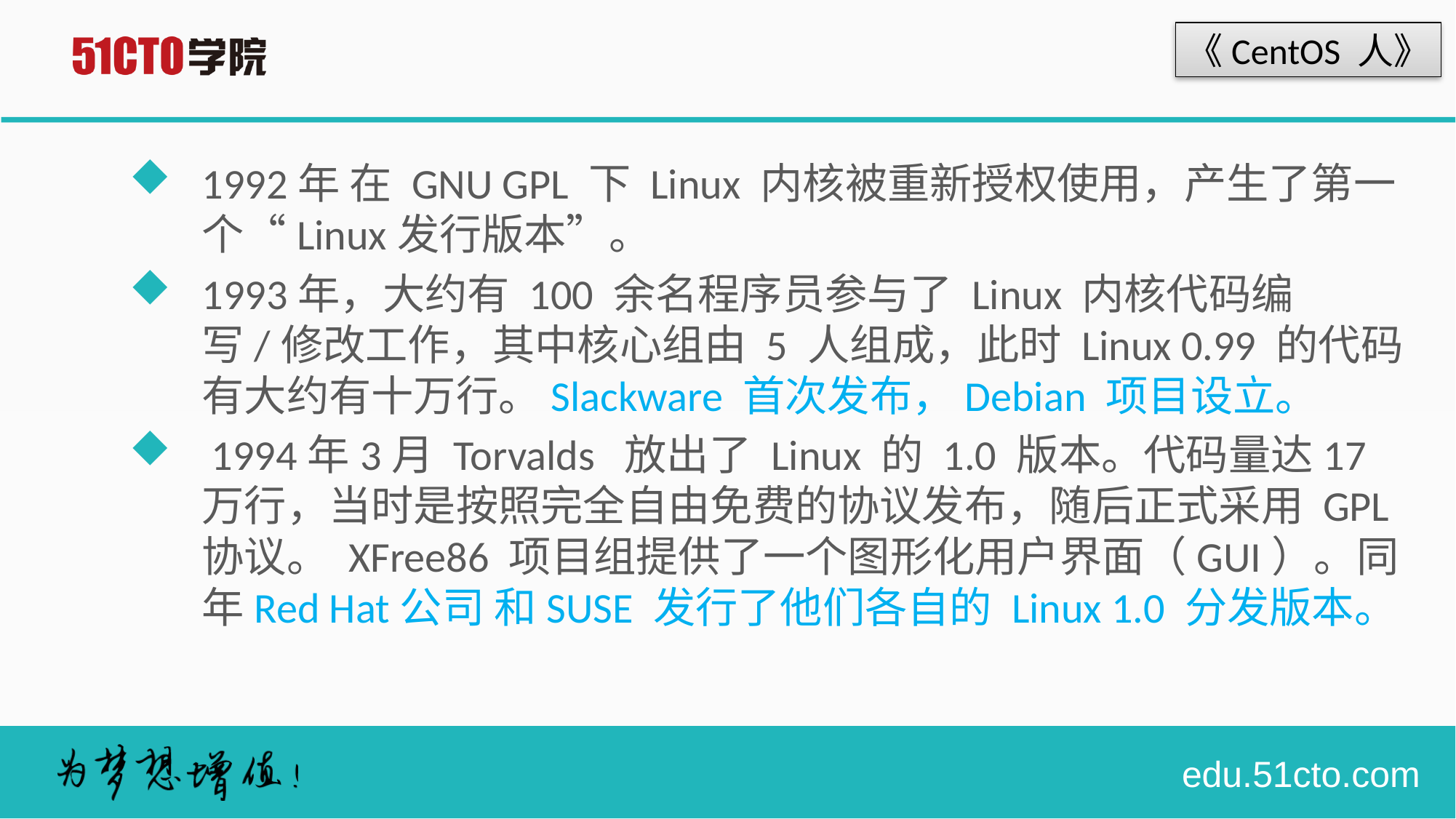

《CentOS 人》
1992年 在 GNU GPL 下 Linux 内核被重新授权使用，产生了第一个“Linux发行版本”。
1993年，大约有 100 余名程序员参与了 Linux 内核代码编写/修改工作，其中核心组由 5 人组成，此时 Linux 0.99 的代码有大约有十万行。Slackware 首次发布，Debian 项目设立。
 1994年3月 Torvalds  放出了 Linux 的 1.0 版本。代码量达17万行，当时是按照完全自由免费的协议发布，随后正式采用 GPL 协议。 XFree86 项目组提供了一个图形化用户界面（GUI）。同年Red Hat公司 和SUSE 发行了他们各自的 Linux 1.0 分发版本。